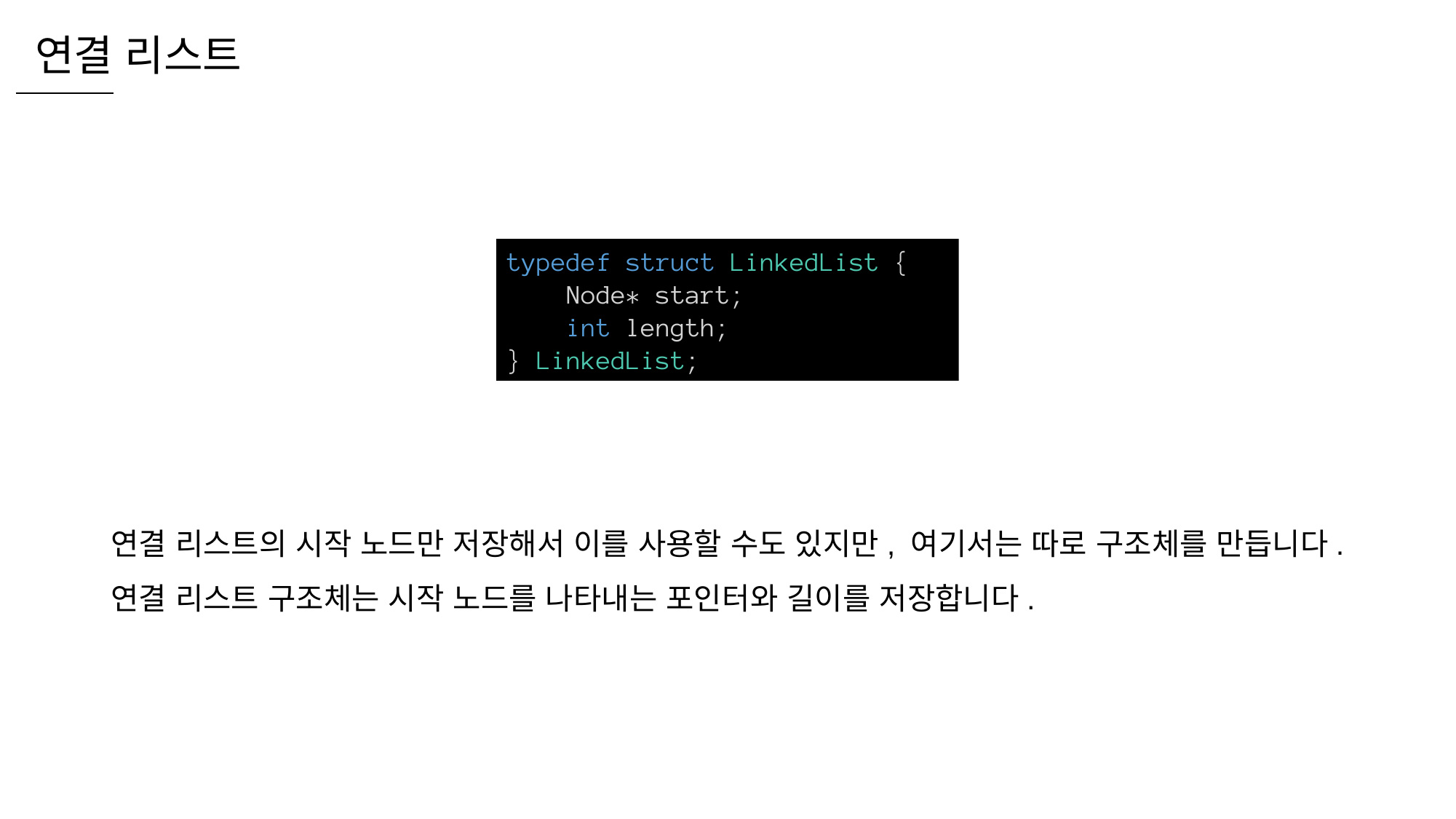

연결 리스트
typedef struct LinkedList {
    Node* start;
    int length;
} LinkedList;
연결 리스트의 시작 노드만 저장해서 이를 사용할 수도 있지만, 여기서는 따로 구조체를 만듭니다.
연결 리스트 구조체는 시작 노드를 나타내는 포인터와 길이를 저장합니다.